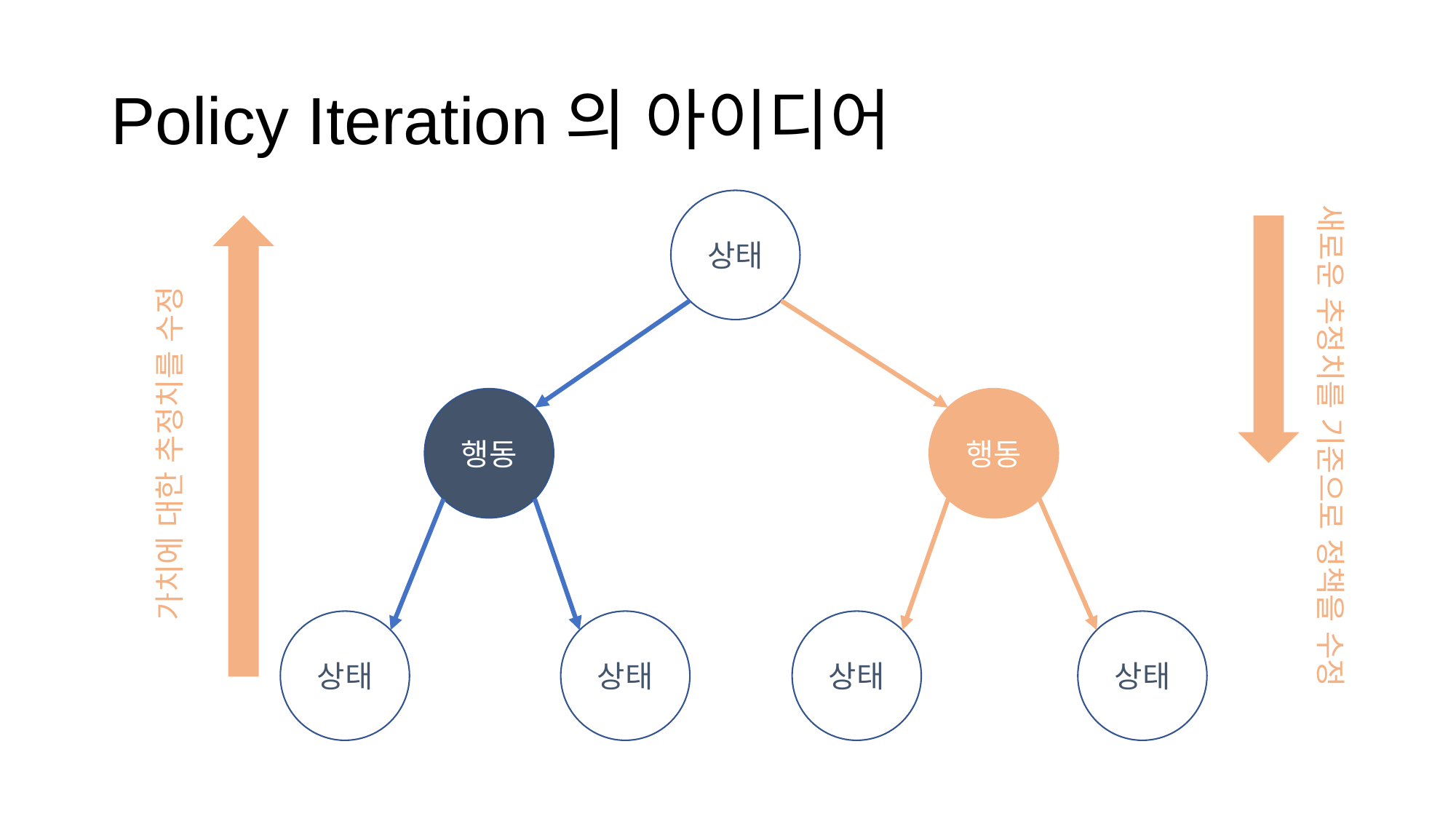

# Policy Iteration의 아이디어
상태

행동
행동

새로운 추정치를 기준으로 정책을 수정
가치에 대한 추정치를 수정
상태
상태
상태
상태